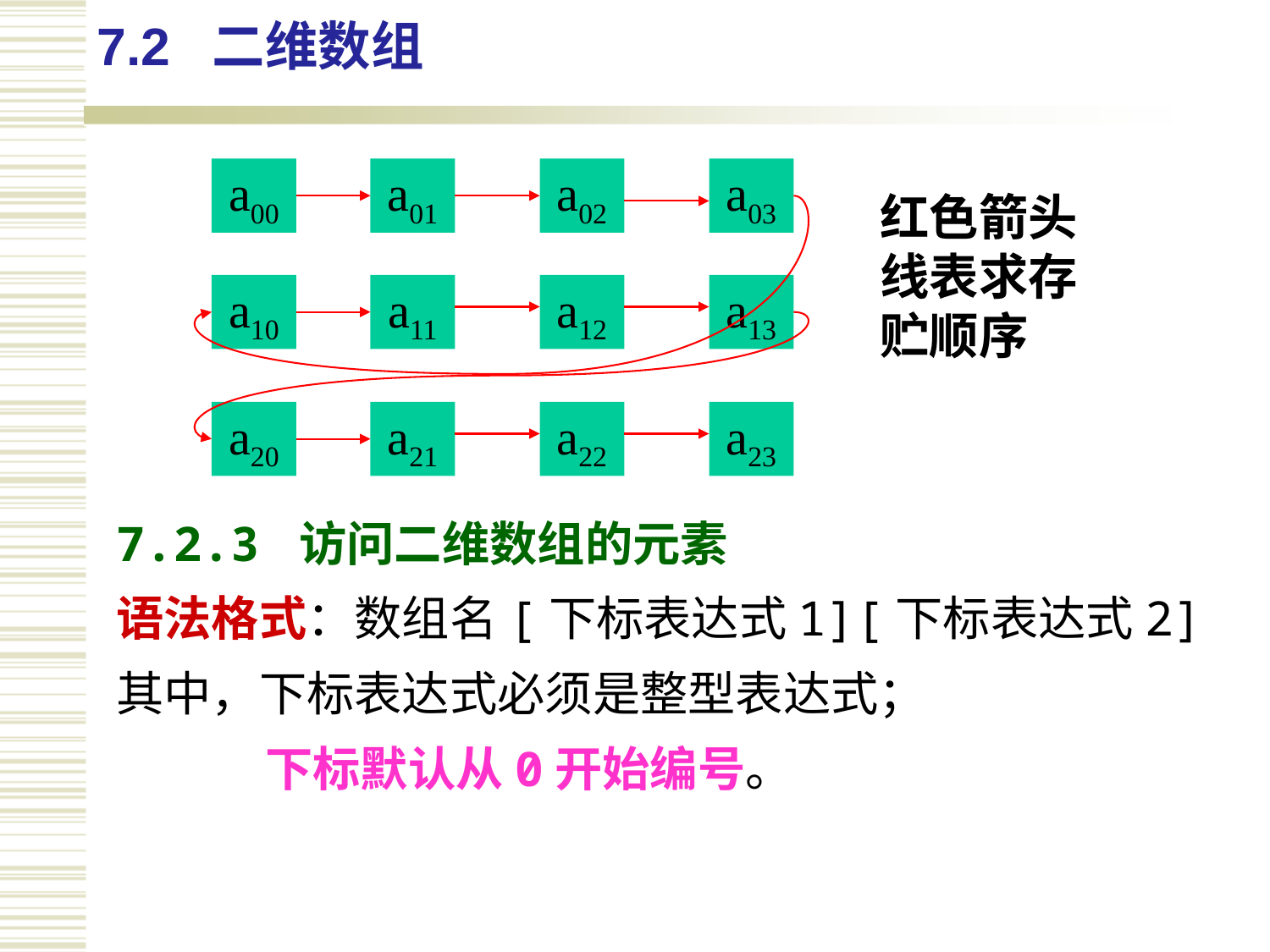

7.2  二维数组
a00
a01
a02
a03
红色箭头线表求存贮顺序
a10
a11
a12
a13
a20
a21
a22
a23
7.2.3 访问二维数组的元素
语法格式：数组名[下标表达式1][下标表达式2]
其中，下标表达式必须是整型表达式；
             下标默认从0开始编号。